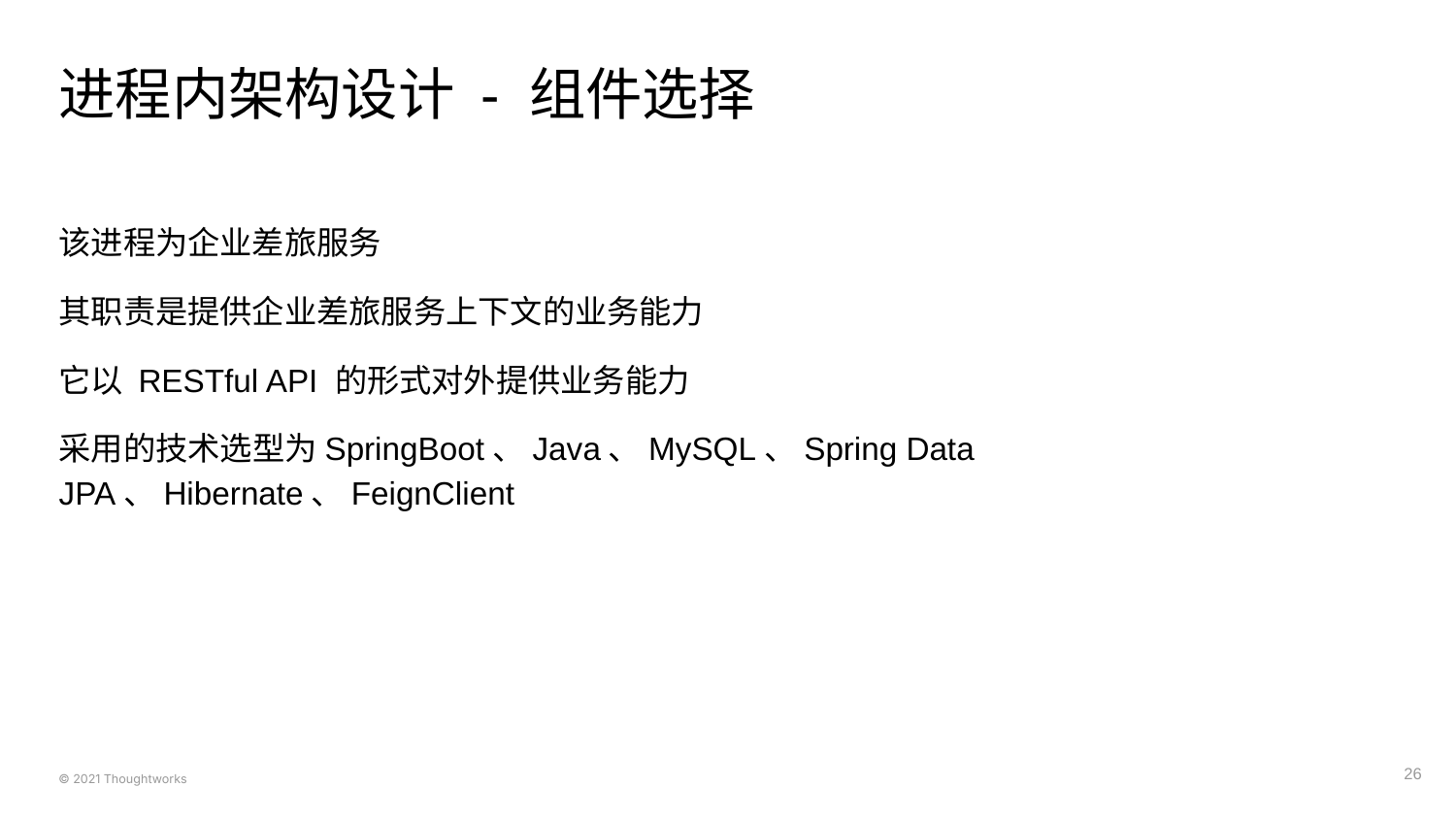

# 进程内架构设计 - 组件选择
该进程为企业差旅服务
其职责是提供企业差旅服务上下文的业务能力
它以 RESTful API 的形式对外提供业务能力
采用的技术选型为SpringBoot、Java、MySQL、Spring Data JPA、Hibernate、FeignClient

26